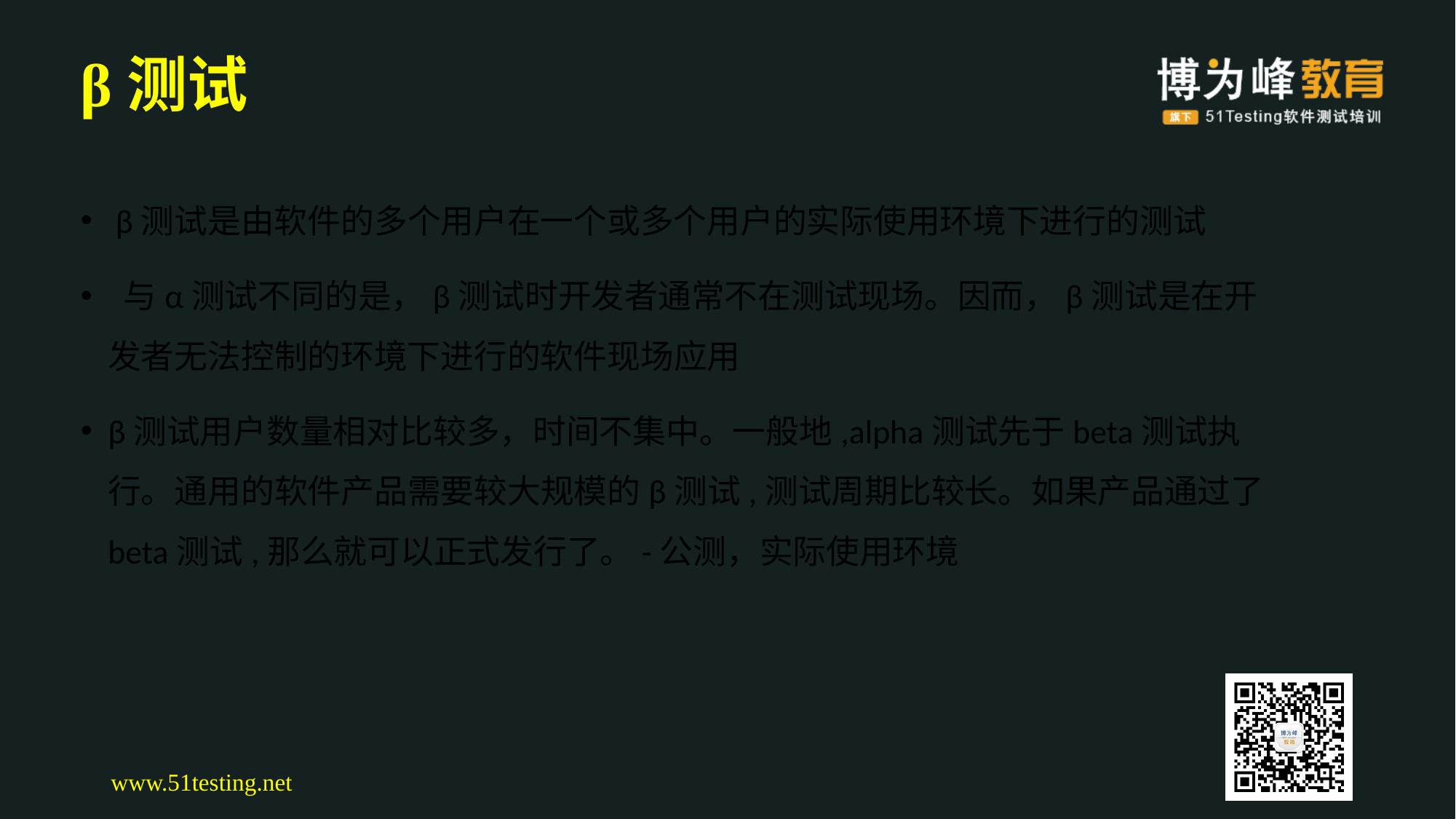

# β测试
 β测试是由软件的多个用户在一个或多个用户的实际使用环境下进行的测试
 与α测试不同的是，β测试时开发者通常不在测试现场。因而，β测试是在开发者无法控制的环境下进行的软件现场应用
β测试用户数量相对比较多，时间不集中。一般地,alpha测试先于beta测试执行。通用的软件产品需要较大规模的β测试,测试周期比较长。如果产品通过了beta测试,那么就可以正式发行了。-公测，实际使用环境
www.51testing.net